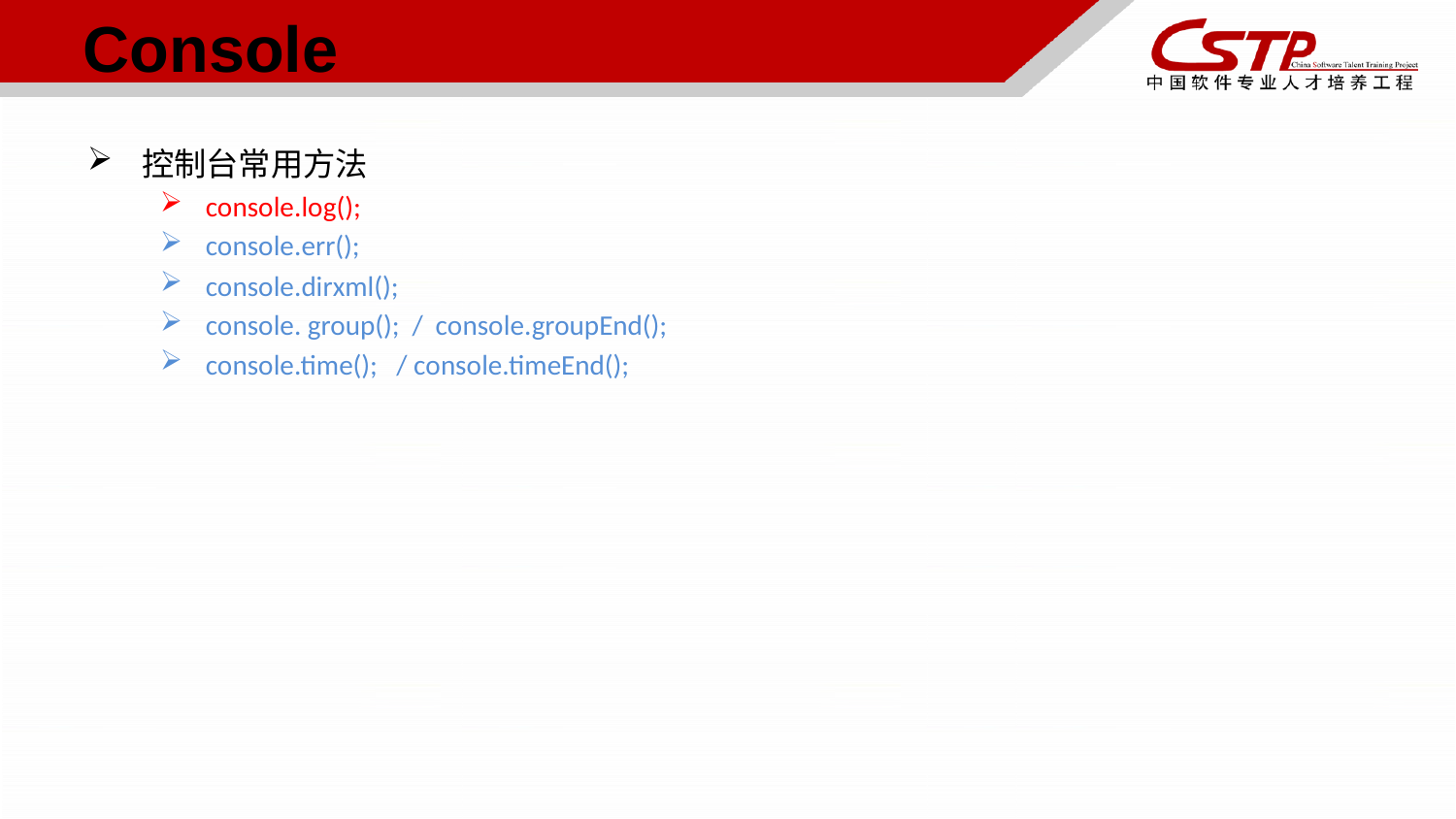

# Console
控制台常用方法
console.log();
console.err();
console.dirxml();
console. group();  /  console.groupEnd();
console.time();   / console.timeEnd();